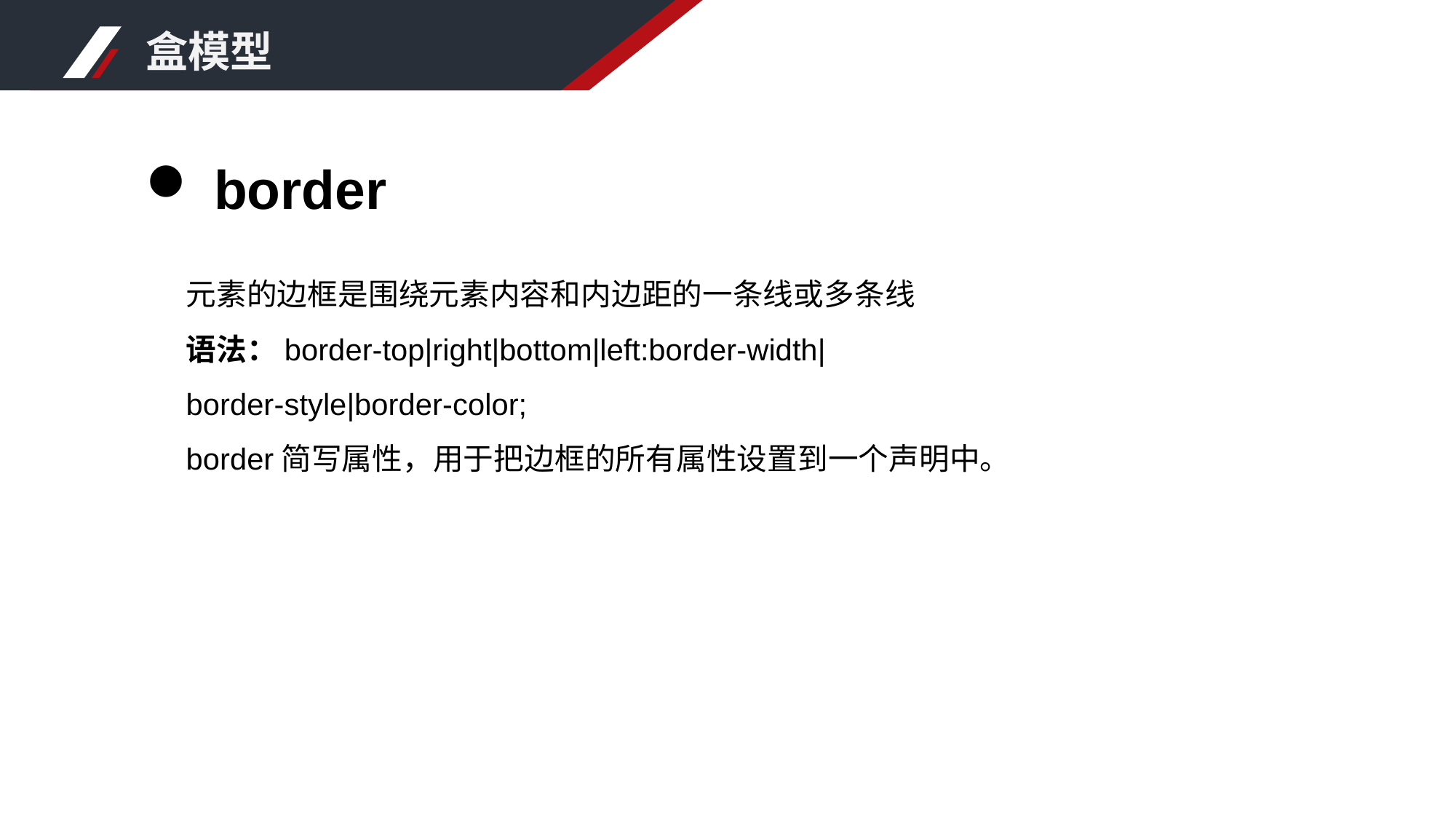

盒模型
# border
元素的边框是围绕元素内容和内边距的一条线或多条线
语法：border-top|right|bottom|left:border-width|
border-style|border-color;
border简写属性，用于把边框的所有属性设置到一个声明中。